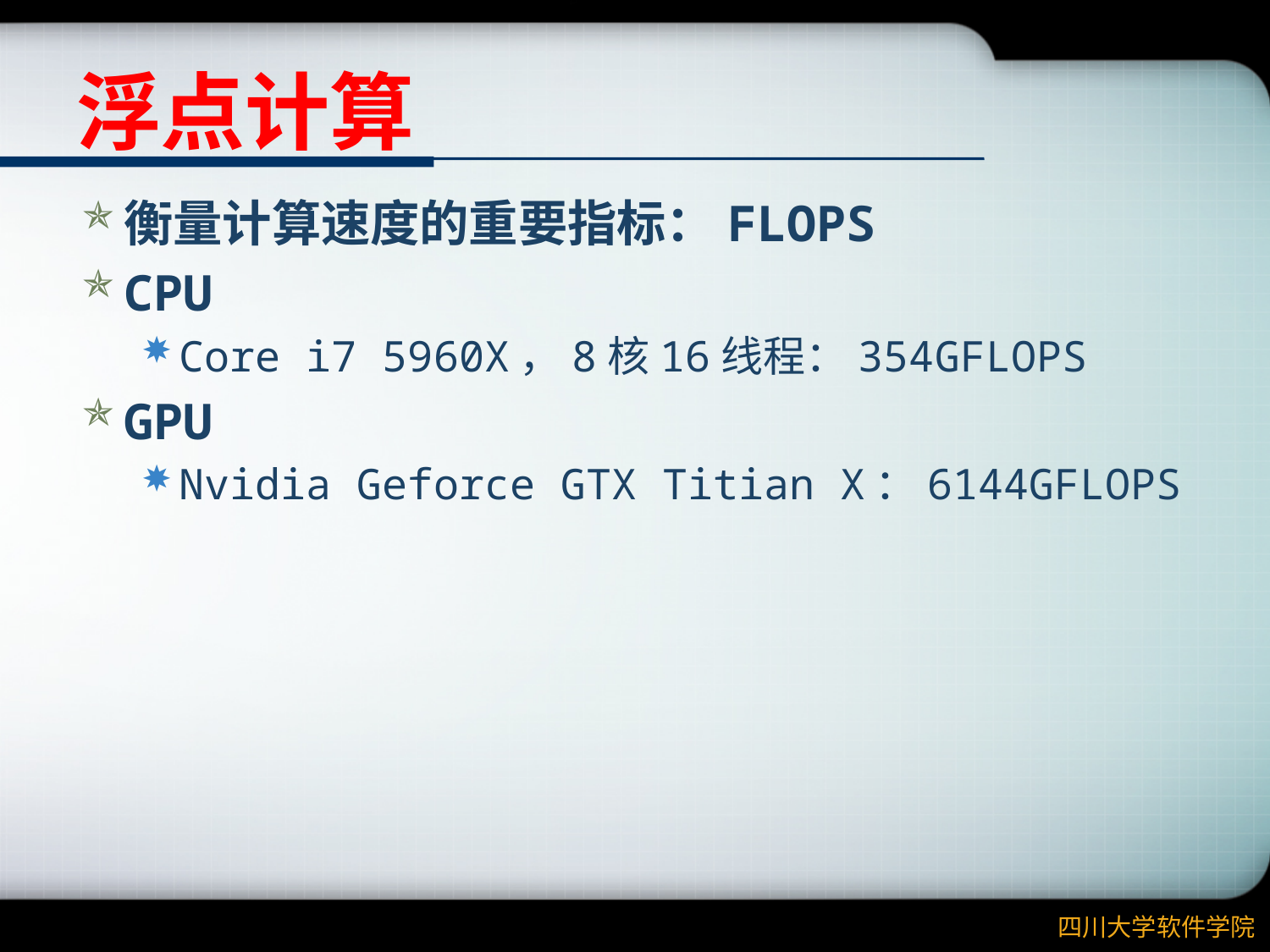

# 浮点计算
衡量计算速度的重要指标：FLOPS
CPU
Core i7 5960X，8核16线程：354GFLOPS
GPU
Nvidia Geforce GTX Titian X：6144GFLOPS